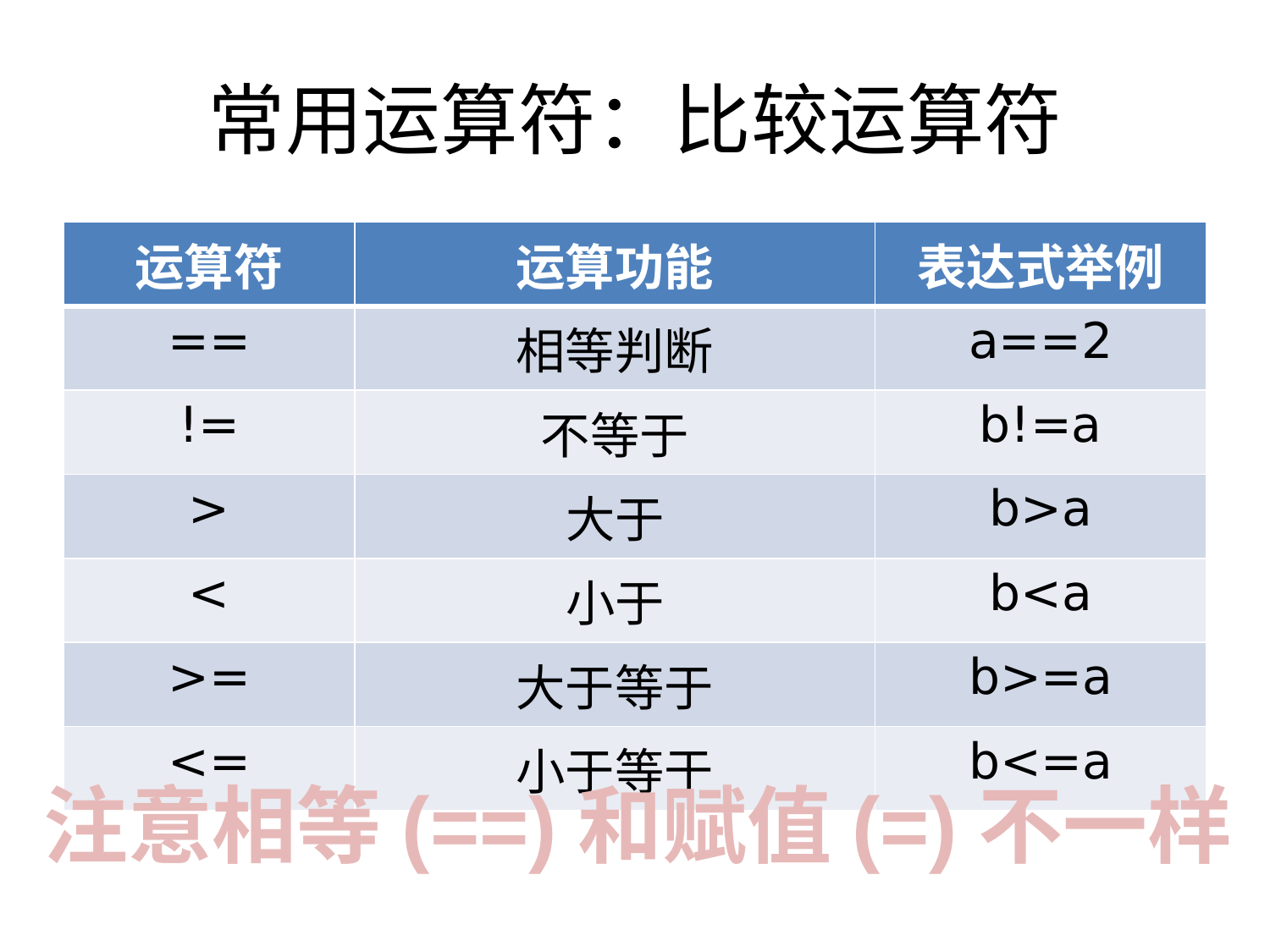

# 常用运算符：比较运算符
| 运算符 | 运算功能 | 表达式举例 |
| --- | --- | --- |
| == | 相等判断 | a==2 |
| != | 不等于 | b!=a |
| > | 大于 | b>a |
| < | 小于 | b<a |
| >= | 大于等于 | b>=a |
| <= | 小于等于 | b<=a |
注意相等(==)和赋值(=)不一样